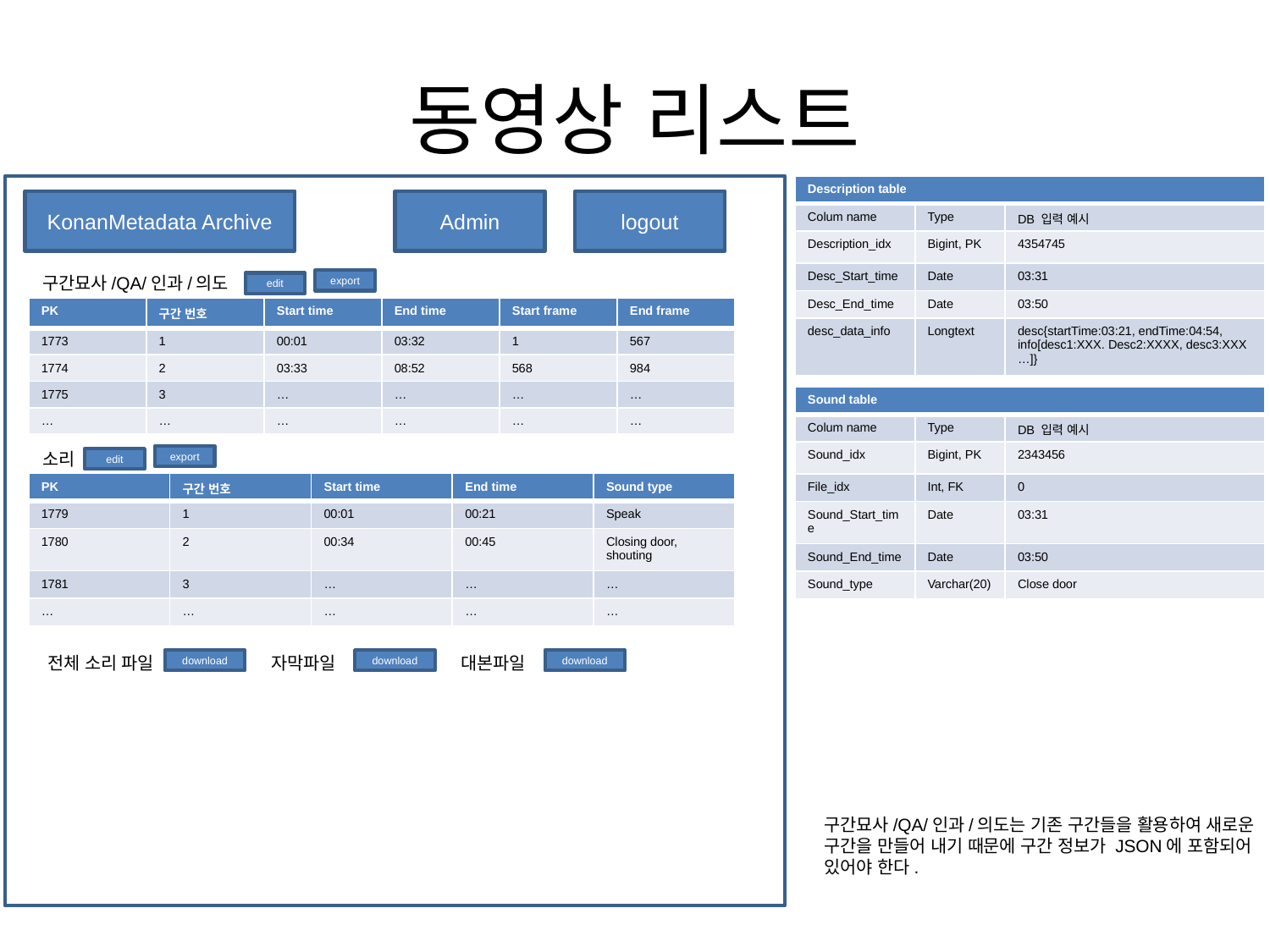

# 동영상 리스트

| Description table |  |  |
| --- | --- | --- |
| Colum name | Type | DB 입력 예시 |
| Description\_idx | Bigint, PK | 4354745 |
| Desc\_Start\_time | Date | 03:31 |
| Desc\_End\_time | Date | 03:50 |
| desc\_data\_info | Longtext | desc{startTime:03:21, endTime:04:54, info[desc1:XXX. Desc2:XXXX, desc3:XXX …]} |
KonanMetadata Archive
Admin
logout
구간묘사/QA/인과/의도
export
edit
| PK | 구간 번호 | Start time | End time | Start frame | End frame |
| --- | --- | --- | --- | --- | --- |
| 1773 | 1 | 00:01 | 03:32 | 1 | 567 |
| 1774 | 2 | 03:33 | 08:52 | 568 | 984 |
| 1775 | 3 | … | … | … | … |
| … | … | … | … | … | … |
| Sound table |  |  |
| --- | --- | --- |
| Colum name | Type | DB 입력 예시 |
| Sound\_idx | Bigint, PK | 2343456 |
| File\_idx | Int, FK | 0 |
| Sound\_Start\_time | Date | 03:31 |
| Sound\_End\_time | Date | 03:50 |
| Sound\_type | Varchar(20) | Close door |
소리
export
edit
| PK | 구간 번호 | Start time | End time | Sound type |
| --- | --- | --- | --- | --- |
| 1779 | 1 | 00:01 | 00:21 | Speak |
| 1780 | 2 | 00:34 | 00:45 | Closing door, shouting |
| 1781 | 3 | … | … | … |
| … | … | … | … | … |
전체 소리 파일
자막파일
대본파일
download
download
download
구간묘사/QA/인과/의도는 기존 구간들을 활용하여 새로운
구간을 만들어 내기 때문에 구간 정보가 JSON에 포함되어
있어야 한다.